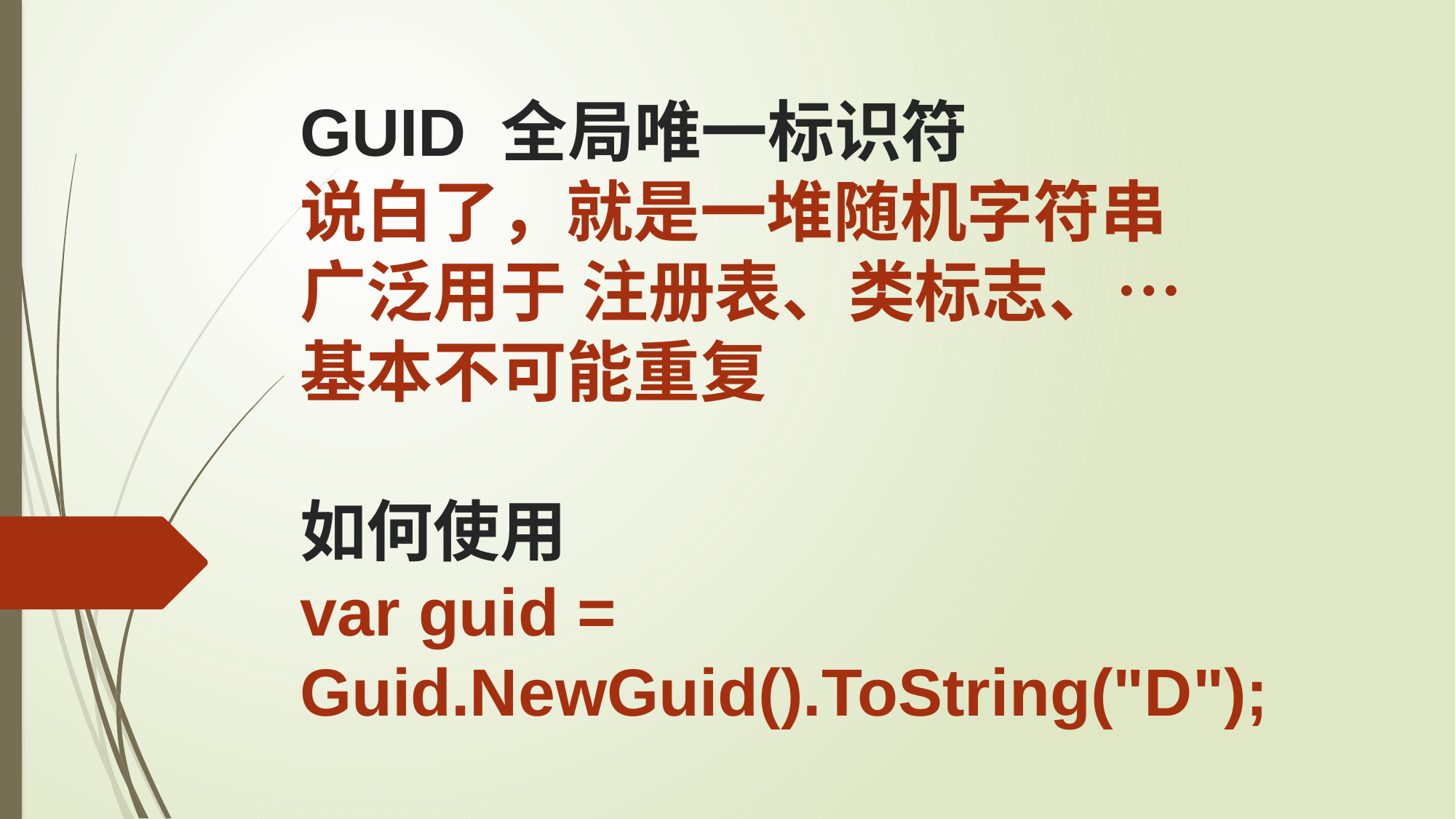

GUID 全局唯一标识符
说白了，就是一堆随机字符串
广泛用于 注册表、类标志、…
基本不可能重复

如何使用
var guid =
Guid.NewGuid().ToString("D");